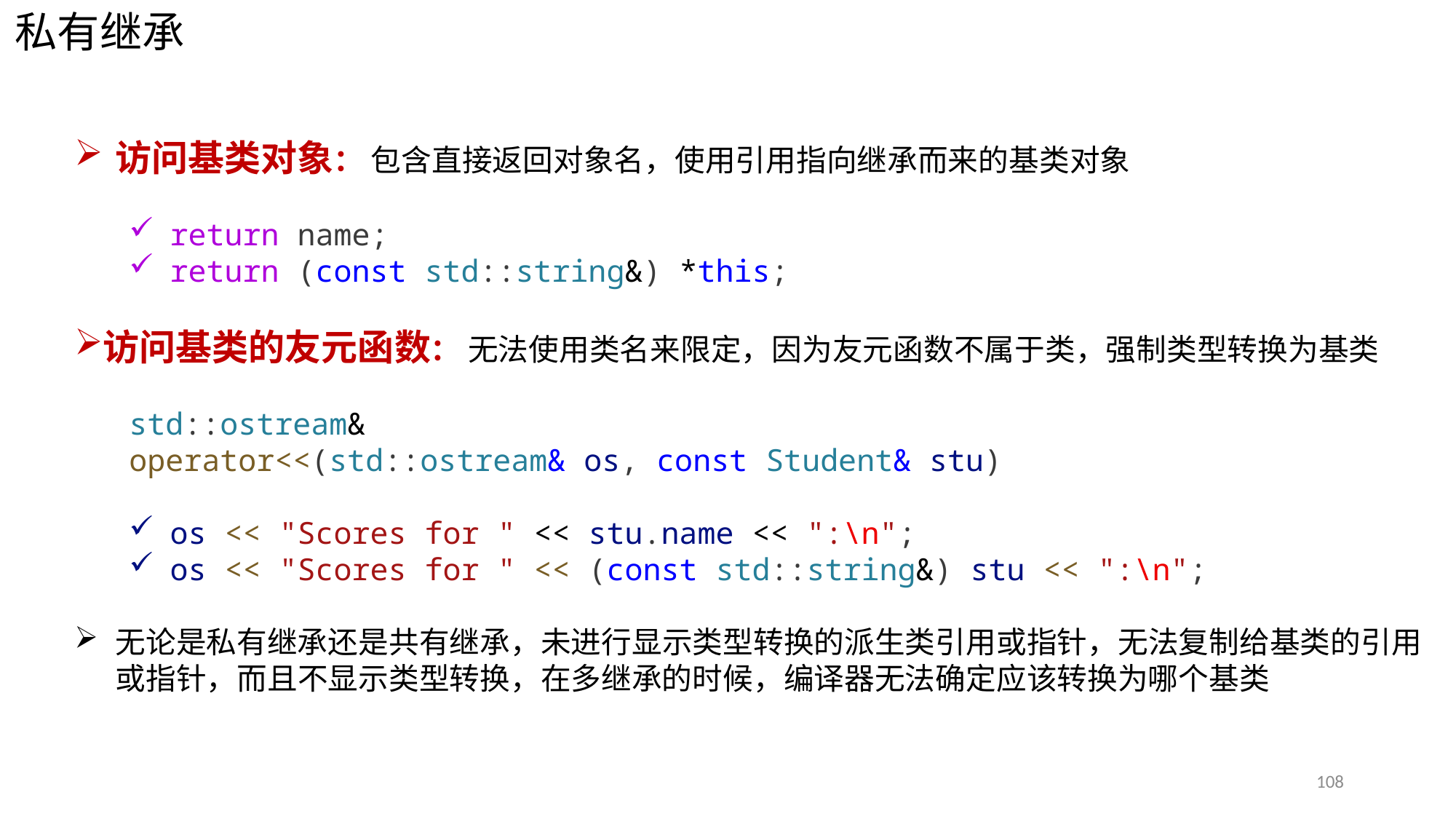

私有继承
访问基类对象： 包含直接返回对象名，使用引用指向继承而来的基类对象

return name;
return (const std::string&) *this;

访问基类的友元函数： 无法使用类名来限定，因为友元函数不属于类，强制类型转换为基类

std::ostream&
operator<<(std::ostream& os, const Student& stu)

os << "Scores for " << stu.name << ":\n";
os << "Scores for " << (const std::string&) stu << ":\n";

无论是私有继承还是共有继承，未进行显示类型转换的派生类引用或指针，无法复制给基类的引用或指针，而且不显示类型转换，在多继承的时候，编译器无法确定应该转换为哪个基类
108